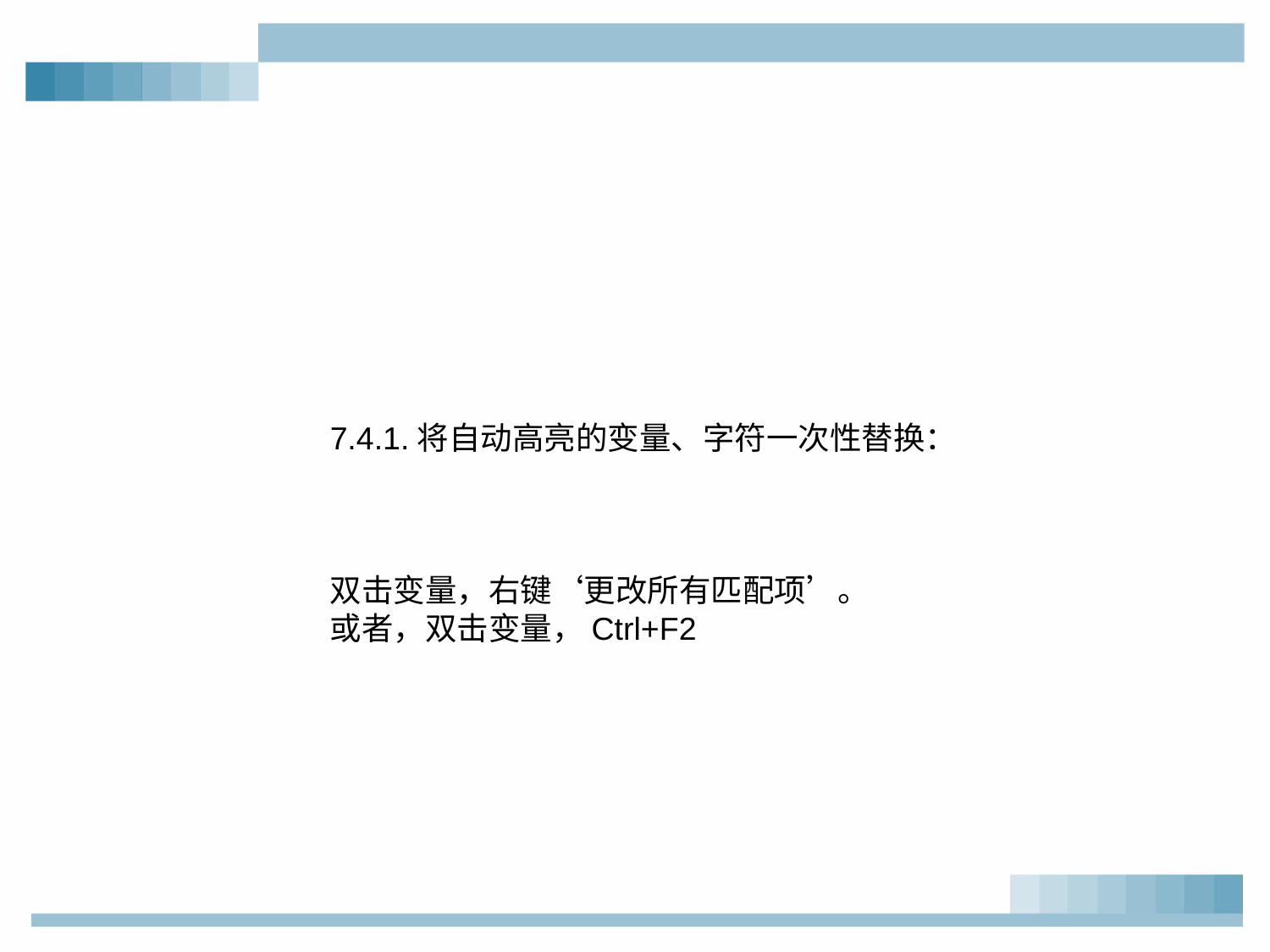

7.4.1.将自动高亮的变量、字符一次性替换：

双击变量，右键‘更改所有匹配项’。
或者，双击变量，Ctrl+F2